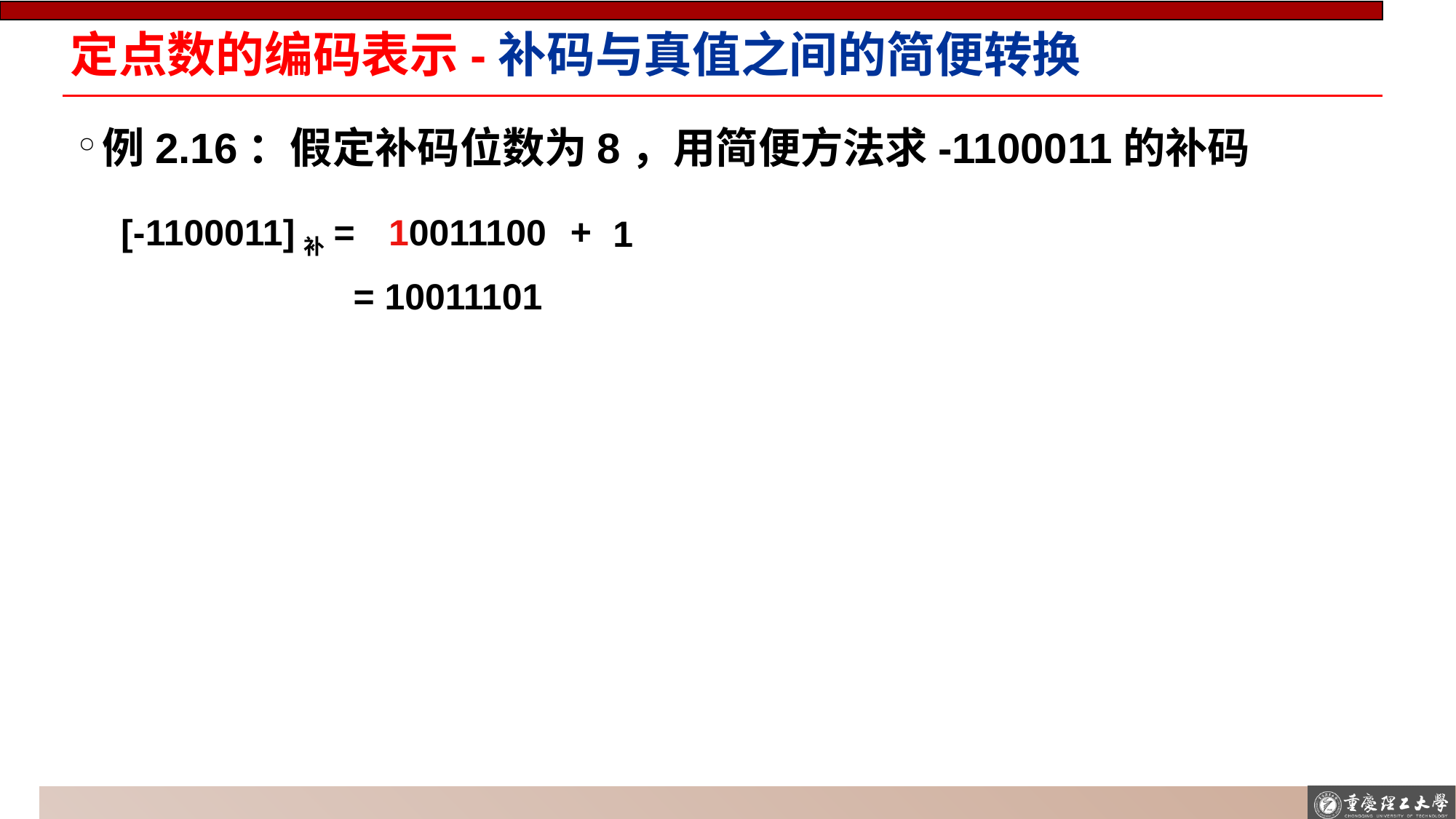

# 定点数的编码表示-补码与真值之间的简便转换
例2.16：假定补码位数为8，用简便方法求-1100011的补码

+
10011100
[-1100011]补=
1
= 10011101